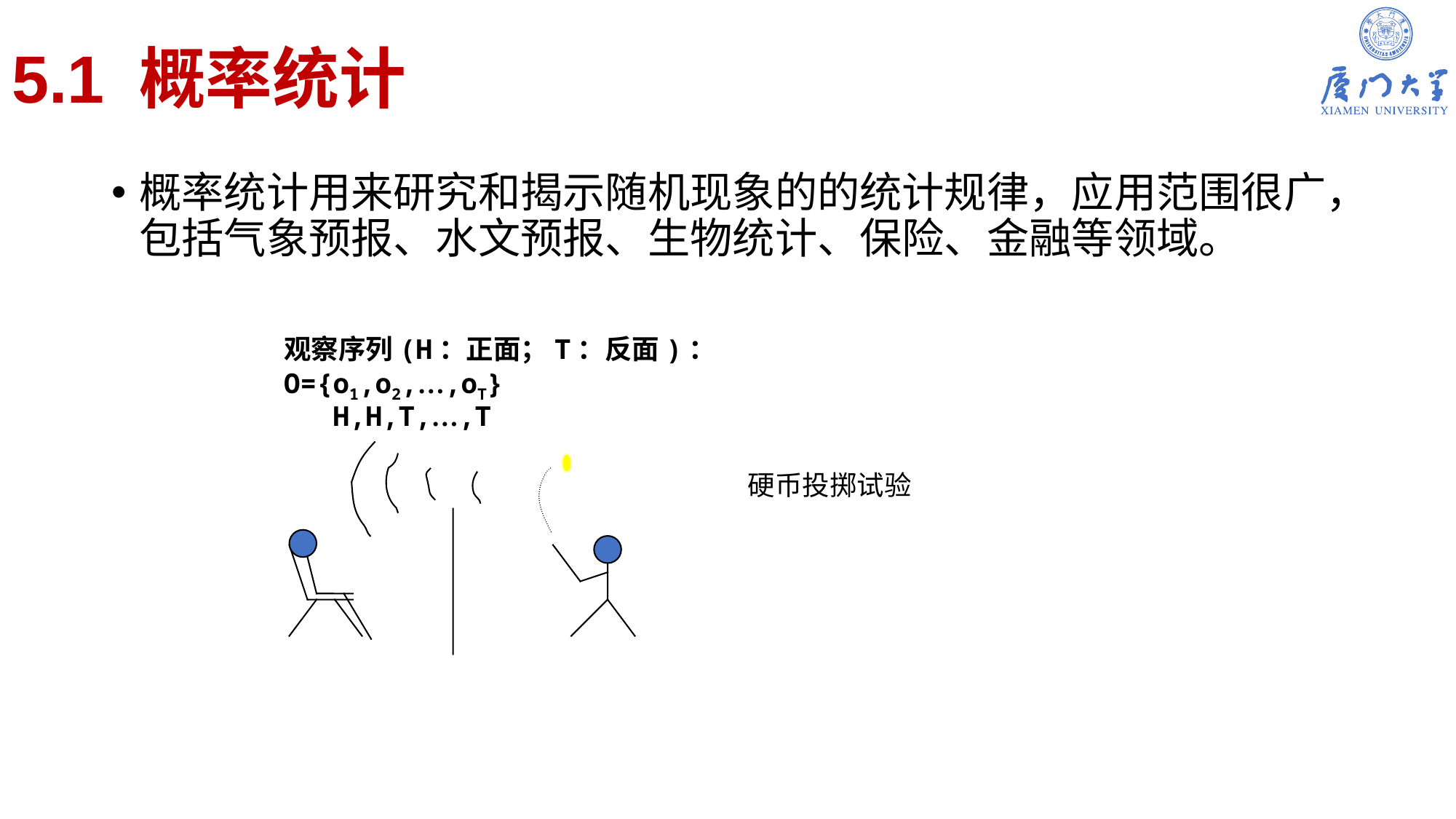

# 5.1 概率统计
概率统计用来研究和揭示随机现象的的统计规律，应用范围很广，包括气象预报、水文预报、生物统计、保险、金融等领域。
观察序列(H：正面；T：反面)：
O={o1,o2,…,oT}
   H,H,T,…,T

硬币投掷试验